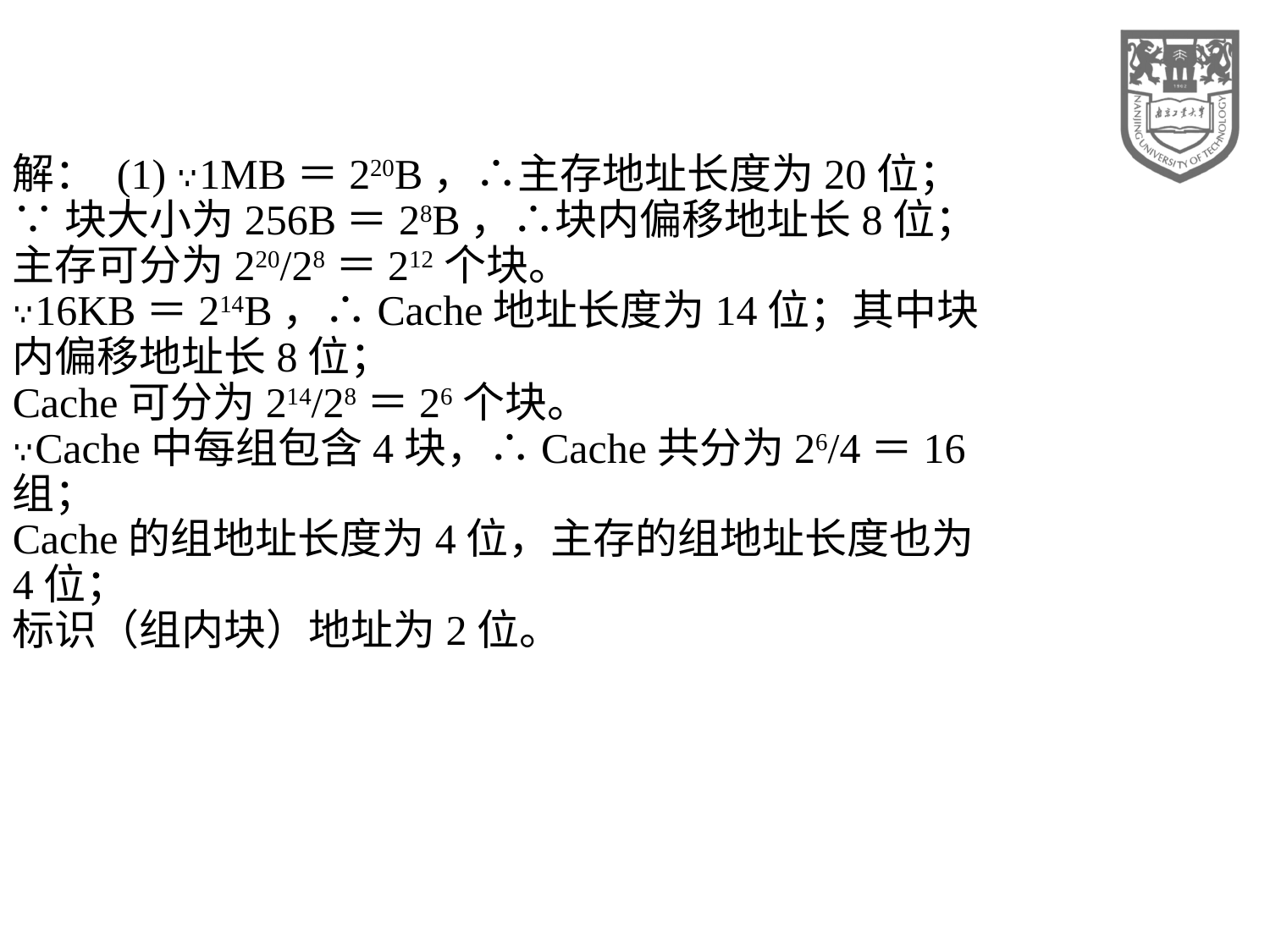

解： (1) ∵1MB＝220B，∴主存地址长度为20位；
∵块大小为256B＝28B，∴块内偏移地址长8位；
主存可分为220/28＝212个块。
∵16KB＝214B，∴Cache地址长度为14位；其中块内偏移地址长8位；
Cache可分为214/28＝26个块。
∵Cache中每组包含4块，∴Cache共分为26/4＝16组；
Cache的组地址长度为4位，主存的组地址长度也为4位；
标识（组内块）地址为2位。